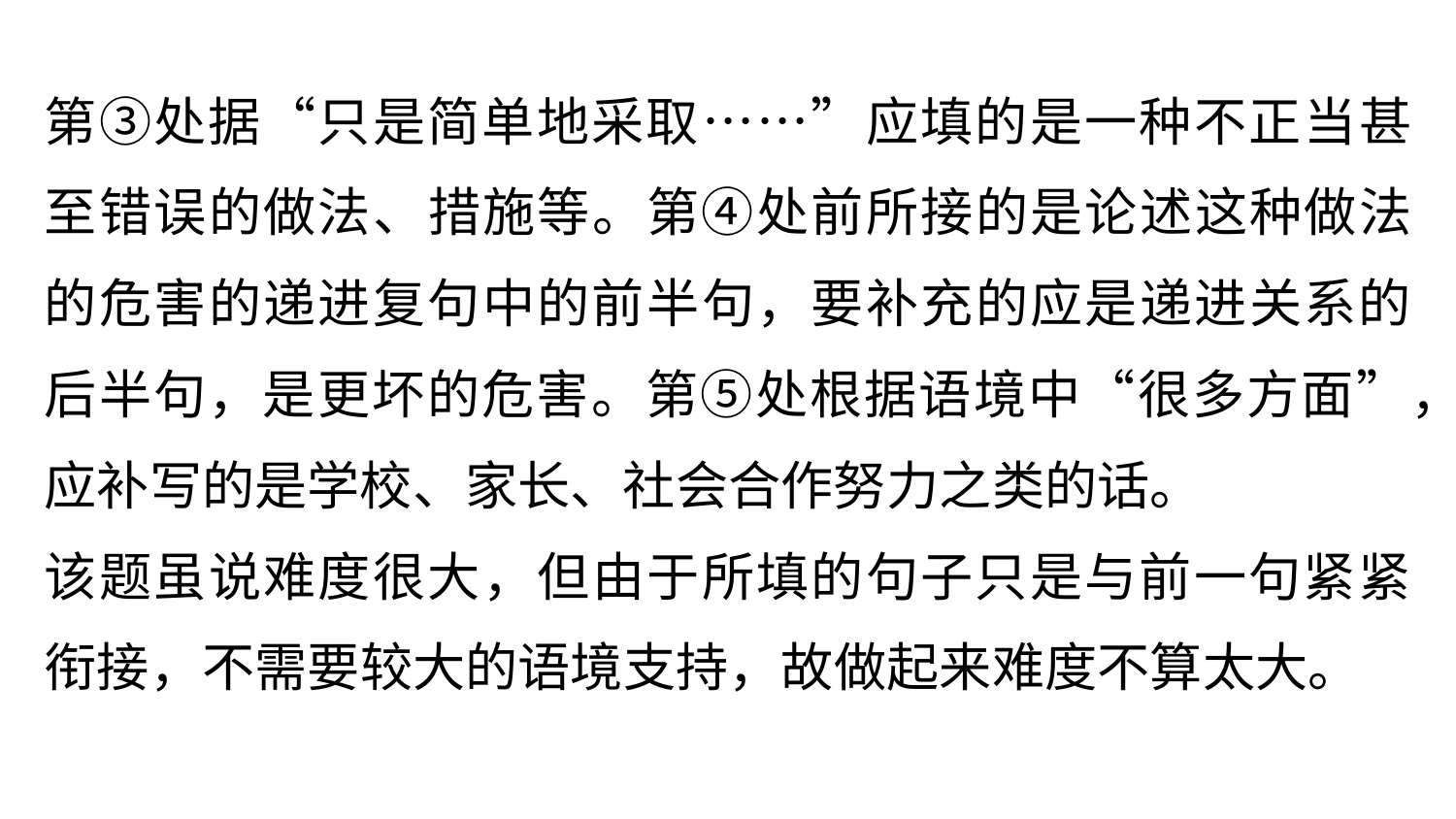

第③处据“只是简单地采取……”应填的是一种不正当甚至错误的做法、措施等。第④处前所接的是论述这种做法的危害的递进复句中的前半句，要补充的应是递进关系的后半句，是更坏的危害。第⑤处根据语境中“很多方面”，应补写的是学校、家长、社会合作努力之类的话。
该题虽说难度很大，但由于所填的句子只是与前一句紧紧衔接，不需要较大的语境支持，故做起来难度不算太大。